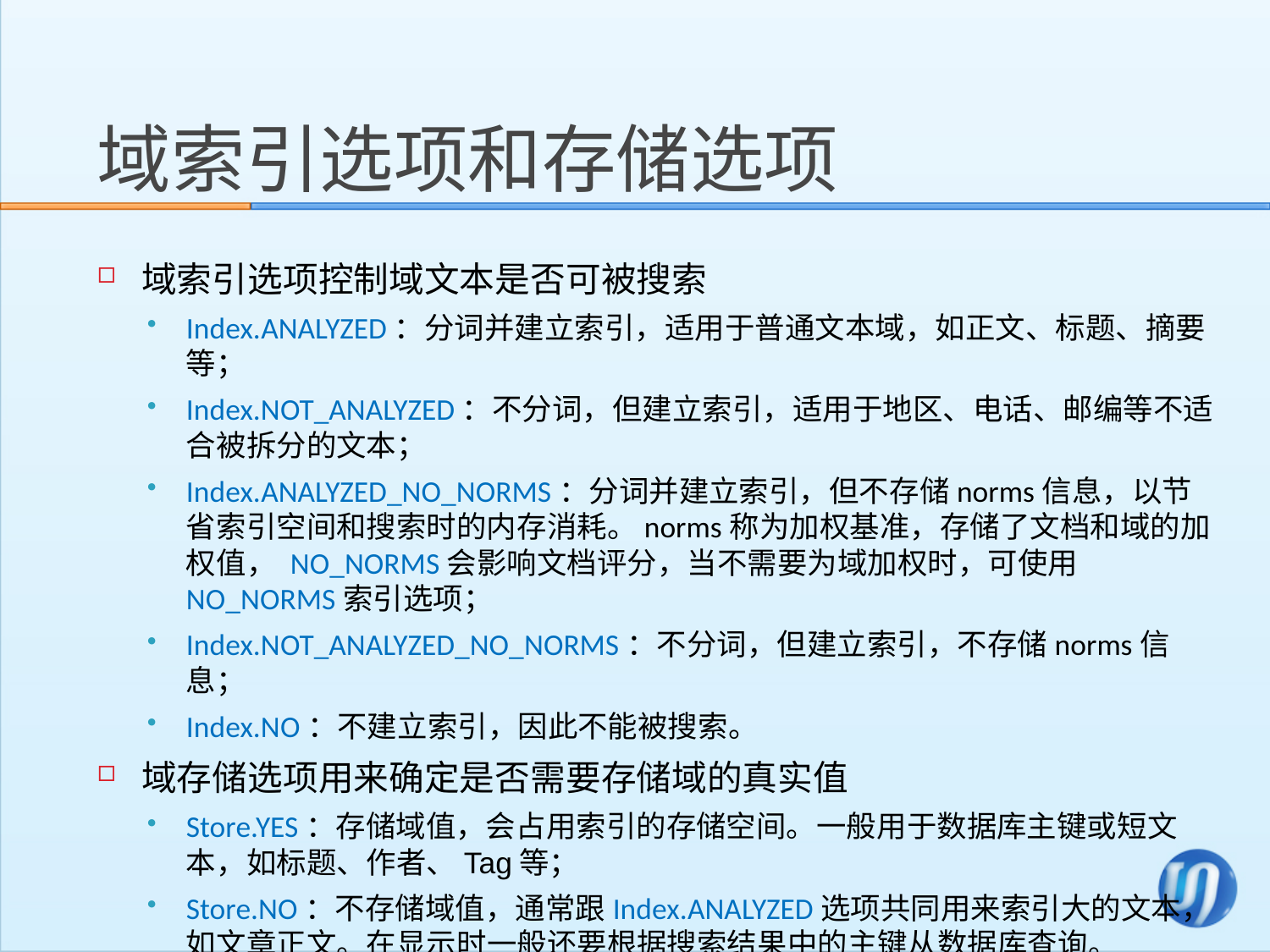

# 域索引选项和存储选项
域索引选项控制域文本是否可被搜索
Index.ANALYZED：分词并建立索引，适用于普通文本域，如正文、标题、摘要等；
Index.NOT_ANALYZED：不分词，但建立索引，适用于地区、电话、邮编等不适合被拆分的文本；
Index.ANALYZED_NO_NORMS：分词并建立索引，但不存储norms信息，以节省索引空间和搜索时的内存消耗。norms称为加权基准，存储了文档和域的加权值， NO_NORMS会影响文档评分，当不需要为域加权时，可使用NO_NORMS索引选项；
Index.NOT_ANALYZED_NO_NORMS：不分词，但建立索引，不存储norms信息；
Index.NO：不建立索引，因此不能被搜索。
域存储选项用来确定是否需要存储域的真实值
Store.YES：存储域值，会占用索引的存储空间。一般用于数据库主键或短文本，如标题、作者、Tag等；
Store.NO：不存储域值，通常跟Index.ANALYZED选项共同用来索引大的文本，如文章正文。在显示时一般还要根据搜索结果中的主键从数据库查询。